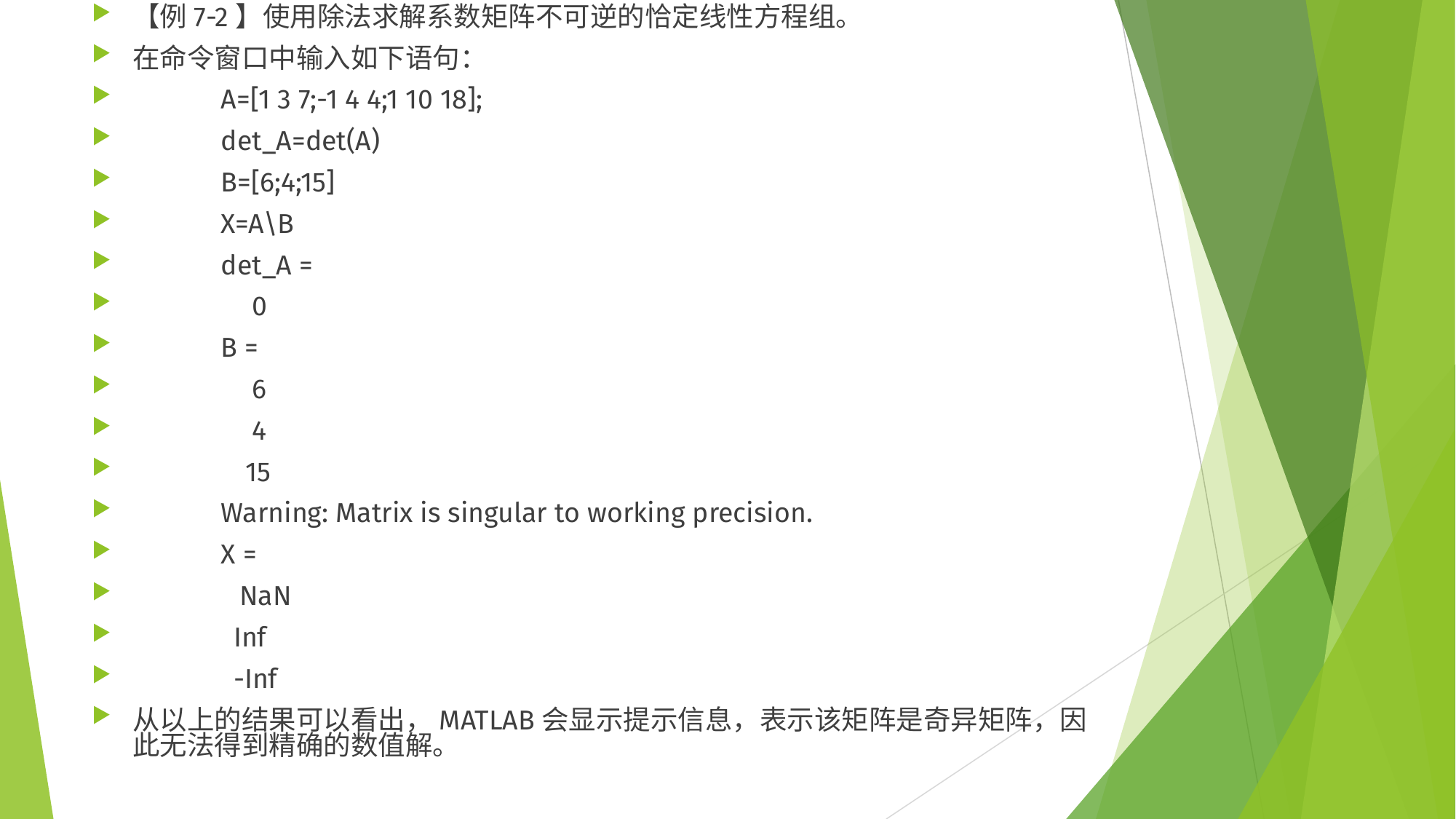

【例7-2】使用除法求解系数矩阵不可逆的恰定线性方程组。
在命令窗口中输入如下语句：
　　　A=[1 3 7;-1 4 4;1 10 18];
　　　det_A=det(A)
　　　B=[6;4;15]
　　　X=A\B
　　　det_A =
　　　     0
　　　B =
　　　     6
　　　     4
　　　    15
　　　Warning: Matrix is singular to working precision.
　　　X =
　　　   NaN
　　　  Inf
　　　  -Inf
从以上的结果可以看出，MATLAB会显示提示信息，表示该矩阵是奇异矩阵，因此无法得到精确的数值解。